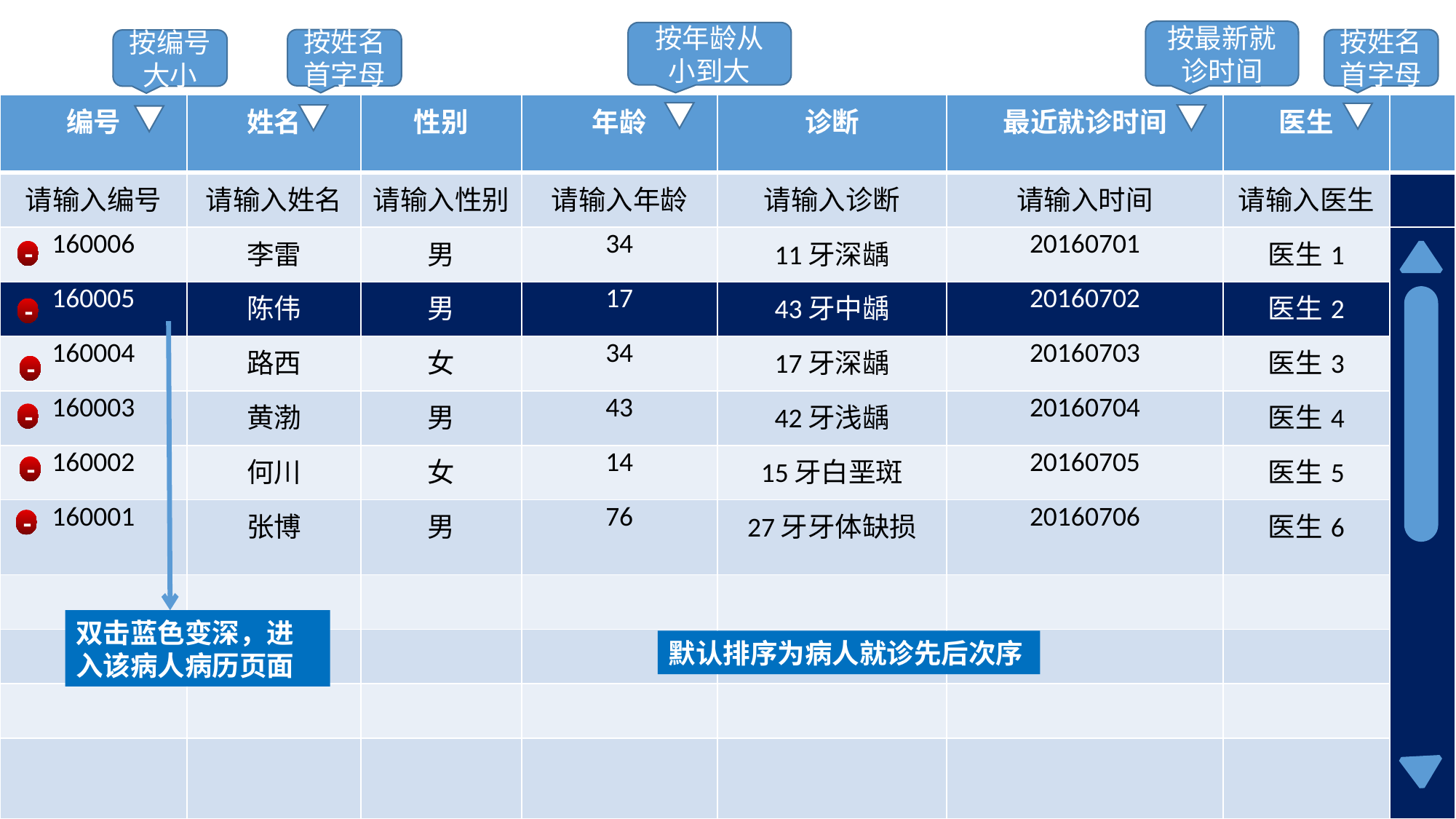

按最新就诊时间
按年龄从小到大
按姓名首字母
按姓名首字母
按编号大小
| 编号 | 姓名 | 性别 | 年龄 | 诊断 | 最近就诊时间 | 医生 |  |
| --- | --- | --- | --- | --- | --- | --- | --- |
| 请输入编号 | 请输入姓名 | 请输入性别 | 请输入年龄 | 请输入诊断 | 请输入时间 | 请输入医生 |  |
| 160006 | 李雷 | 男 | 34 | 11牙深龋 | 20160701 | 医生1 |  |
| 160005 | 陈伟 | 男 | 17 | 43牙中龋 | 20160702 | 医生2 |  |
| 160004 | 路西 | 女 | 34 | 17牙深龋 | 20160703 | 医生3 |  |
| 160003 | 黄渤 | 男 | 43 | 42牙浅龋 | 20160704 | 医生4 |  |
| 160002 | 何川 | 女 | 14 | 15牙白垩斑 | 20160705 | 医生5 |  |
| 160001 | 张博 | 男 | 76 | 27牙牙体缺损 | 20160706 | 医生6 |  |
|  |  |  |  |  |  |  |  |
|  |  |  |  |  |  |  |  |
|  |  |  |  |  |  |  |  |
|  |  |  |  |  |  |  |  |

-
-
-
-
-
-

双击蓝色变深，进入该病人病历页面
默认排序为病人就诊先后次序